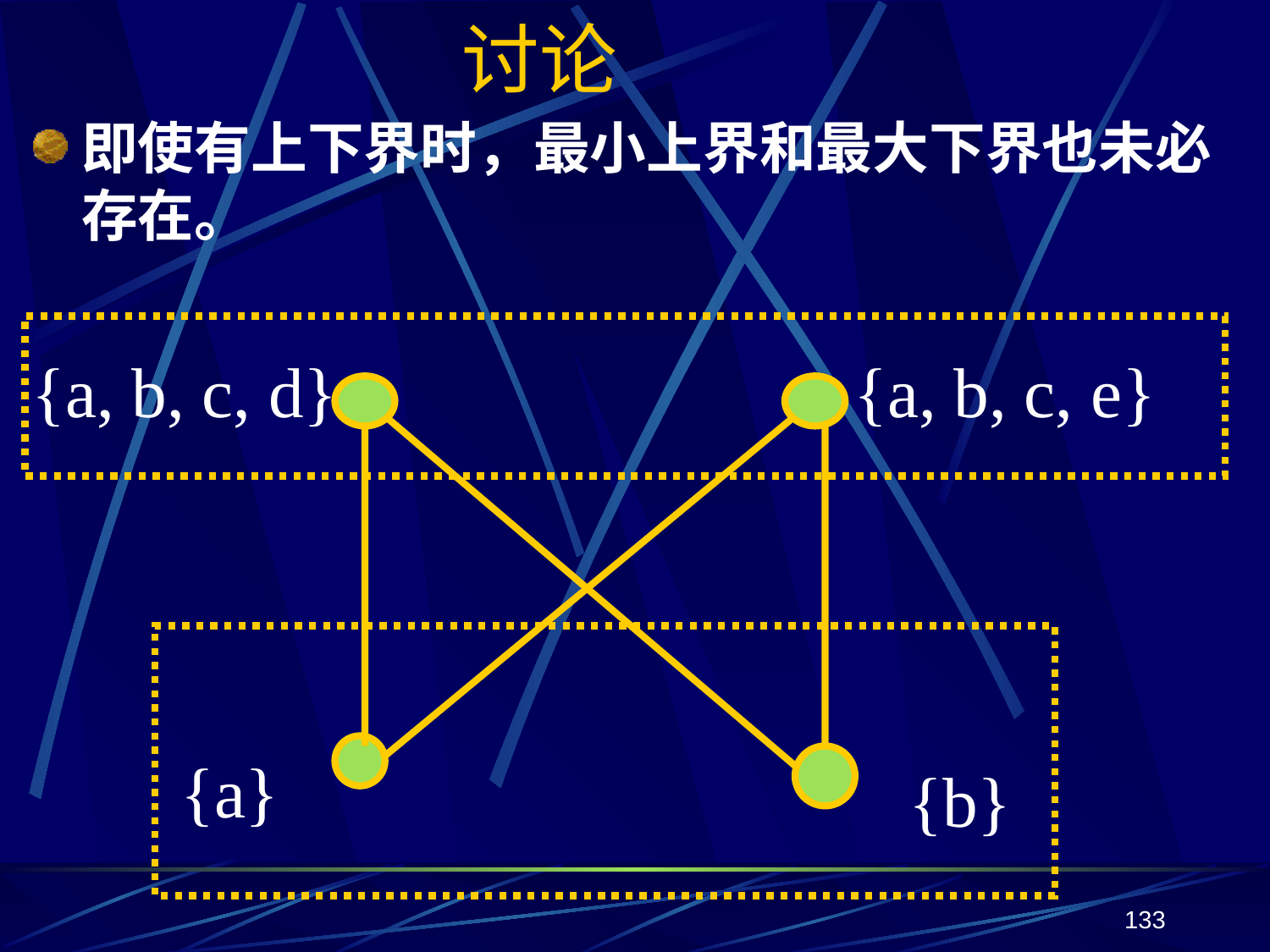

# 讨论
即使有上下界时，最小上界和最大下界也未必存在。

{a, b, c, d}
{a, b, c, e}

{a}

{b}

133